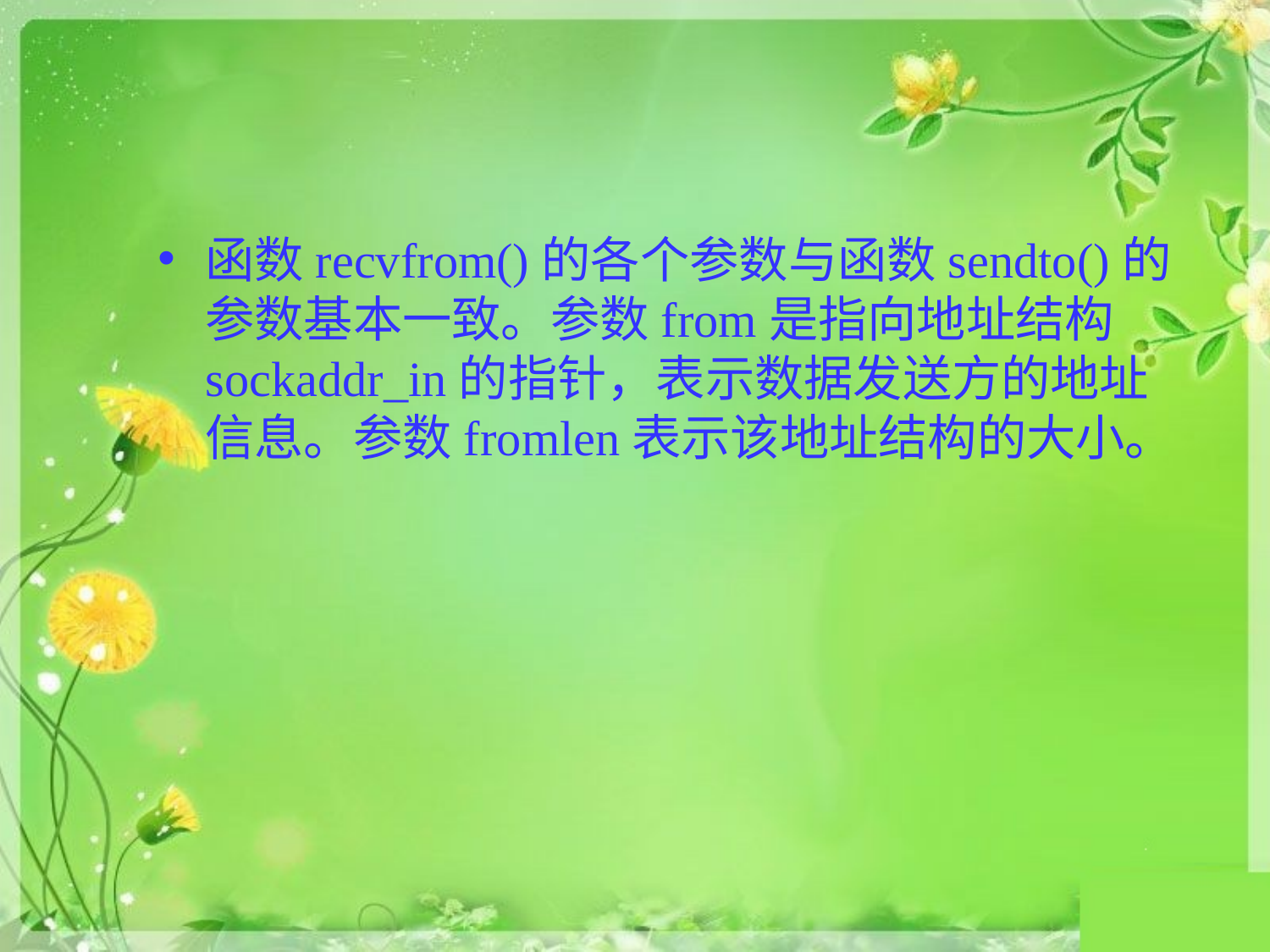

#
函数recvfrom()的各个参数与函数sendto()的参数基本一致。参数from是指向地址结构sockaddr_in的指针，表示数据发送方的地址信息。参数fromlen表示该地址结构的大小。